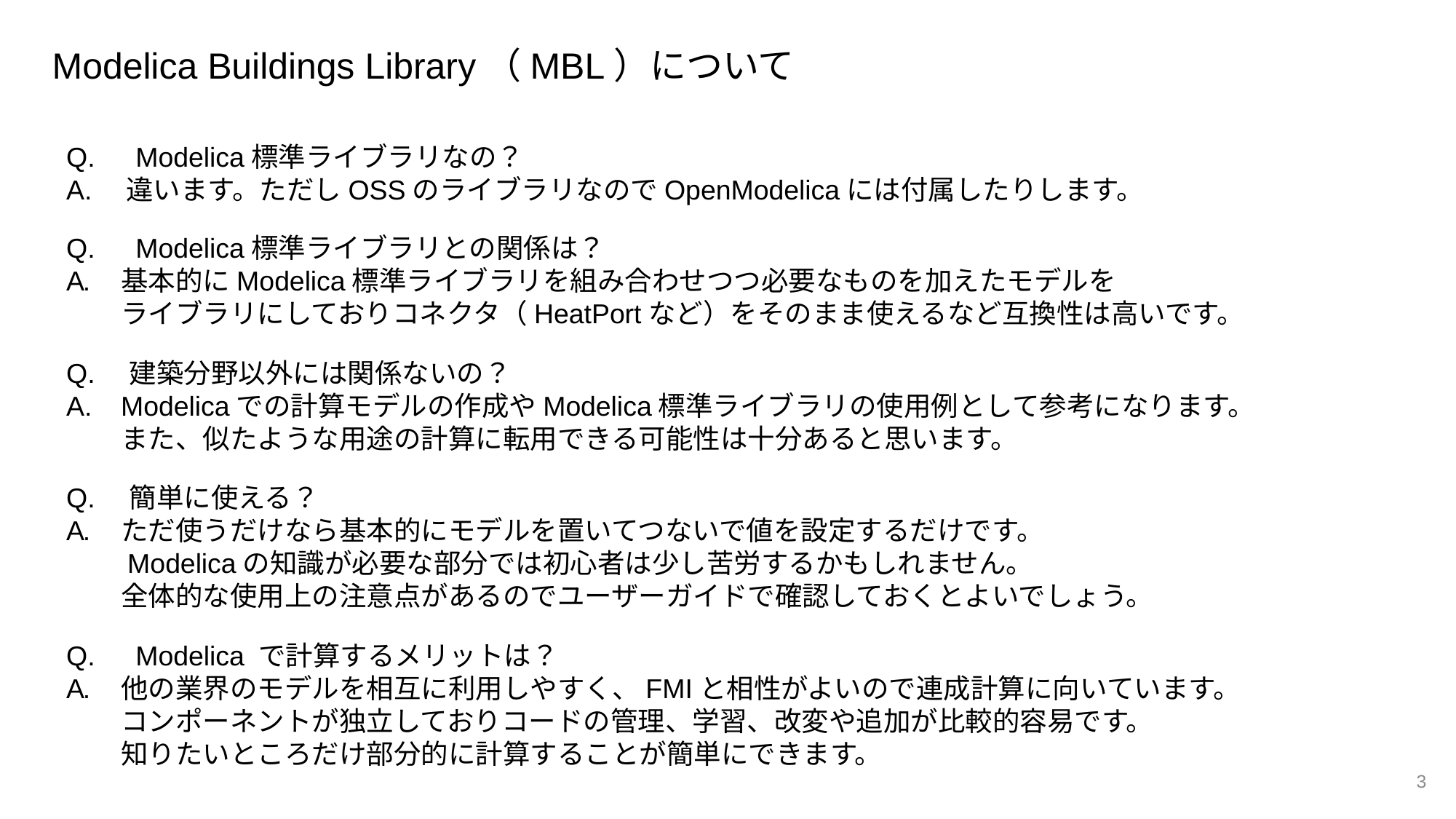

Modelica Buildings Library（MBL）について
Q.　Modelica標準ライブラリなの？
A.　違います。ただしOSSのライブラリなのでOpenModelicaには付属したりします。
Q.　Modelica標準ライブラリとの関係は？
基本的にModelica標準ライブラリを組み合わせつつ必要なものを加えたモデルを
　　ライブラリにしておりコネクタ（HeatPortなど）をそのまま使えるなど互換性は高いです。
Q.　建築分野以外には関係ないの？
Modelicaでの計算モデルの作成やModelica標準ライブラリの使用例として参考になります。
　　また、似たような用途の計算に転用できる可能性は十分あると思います。
Q.　簡単に使える？
ただ使うだけなら基本的にモデルを置いてつないで値を設定するだけです。
　　Modelicaの知識が必要な部分では初心者は少し苦労するかもしれません。
　　全体的な使用上の注意点があるのでユーザーガイドで確認しておくとよいでしょう。
Q.　Modelica で計算するメリットは？
他の業界のモデルを相互に利用しやすく、FMIと相性がよいので連成計算に向いています。
　　コンポーネントが独立しておりコードの管理、学習、改変や追加が比較的容易です。
　　知りたいところだけ部分的に計算することが簡単にできます。
3